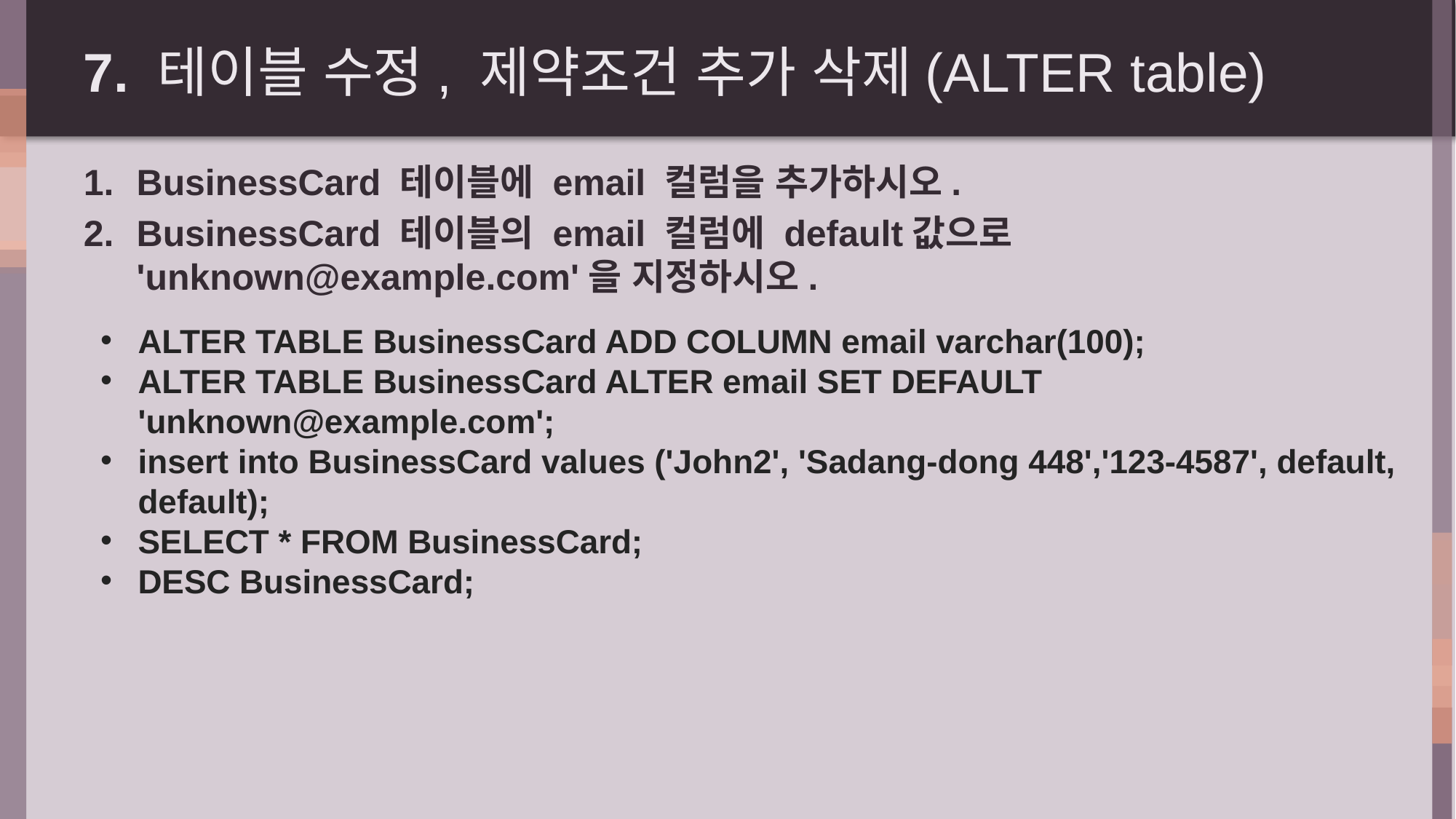

# 7. 테이블 수정, 제약조건 추가 삭제(ALTER table)
BusinessCard 테이블에 email 컬럼을 추가하시오.
BusinessCard 테이블의 email 컬럼에 default값으로 'unknown@example.com'을 지정하시오.

ALTER TABLE BusinessCard ADD COLUMN email varchar(100);
ALTER TABLE BusinessCard ALTER email SET DEFAULT 'unknown@example.com';
insert into BusinessCard values ('John2', 'Sadang-dong 448','123-4587', default, default);
SELECT * FROM BusinessCard;
DESC BusinessCard;